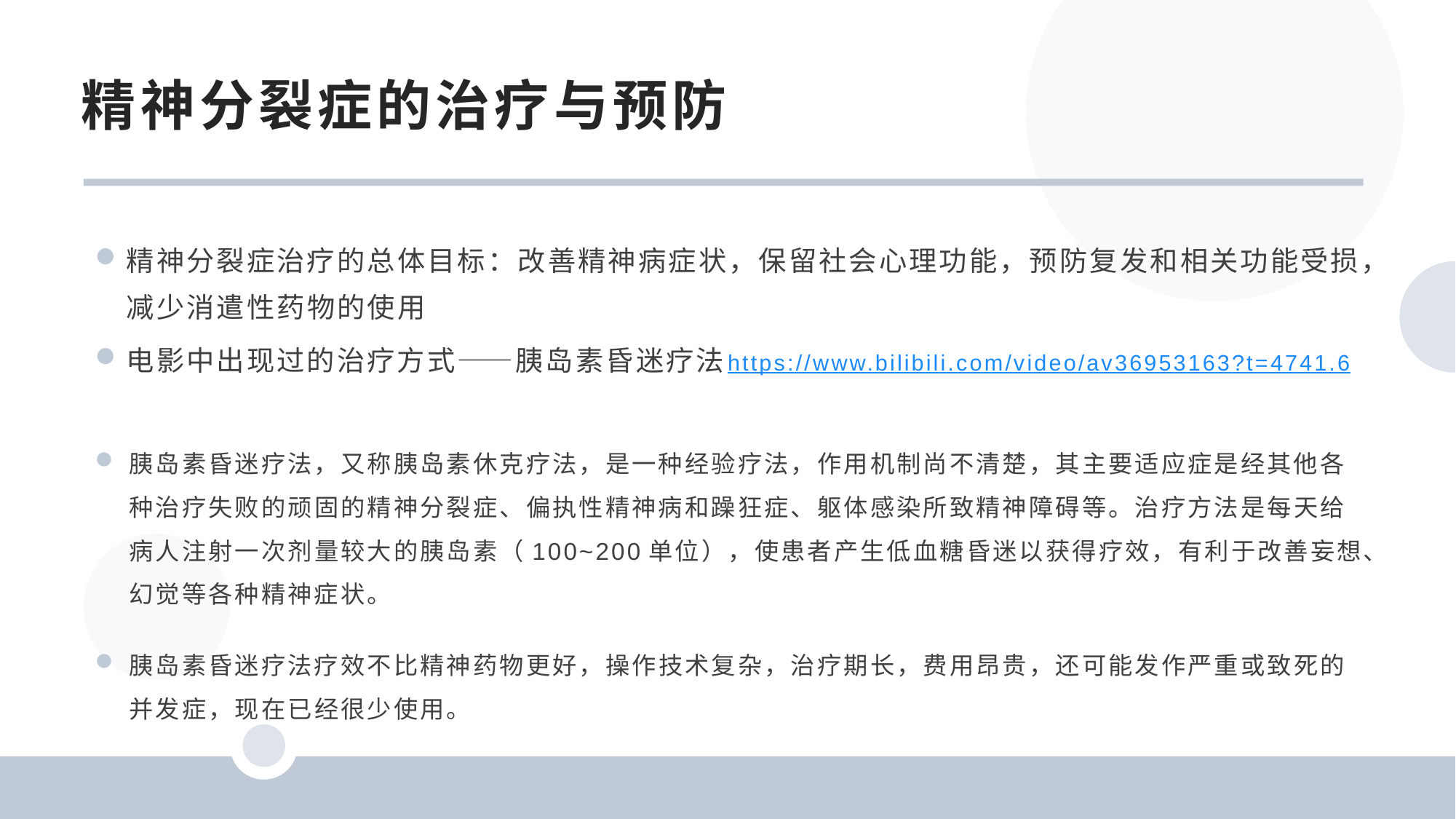

精神分裂症的治疗与预防

精神分裂症治疗的总体目标：改善精神病症状，保留社会心理功能，预防复发和相关功能受损，减少消遣性药物的使用
电影中出现过的治疗方式——胰岛素昏迷疗法https://www.bilibili.com/video/av36953163?t=4741.6

胰岛素昏迷疗法，又称胰岛素休克疗法，是一种经验疗法，作用机制尚不清楚，其主要适应症是经其他各种治疗失败的顽固的精神分裂症、偏执性精神病和躁狂症、躯体感染所致精神障碍等。治疗方法是每天给病人注射一次剂量较大的胰岛素（100~200单位），使患者产生低血糖昏迷以获得疗效，有利于改善妄想、幻觉等各种精神症状。
胰岛素昏迷疗法疗效不比精神药物更好，操作技术复杂，治疗期长，费用昂贵，还可能发作严重或致死的并发症，现在已经很少使用。